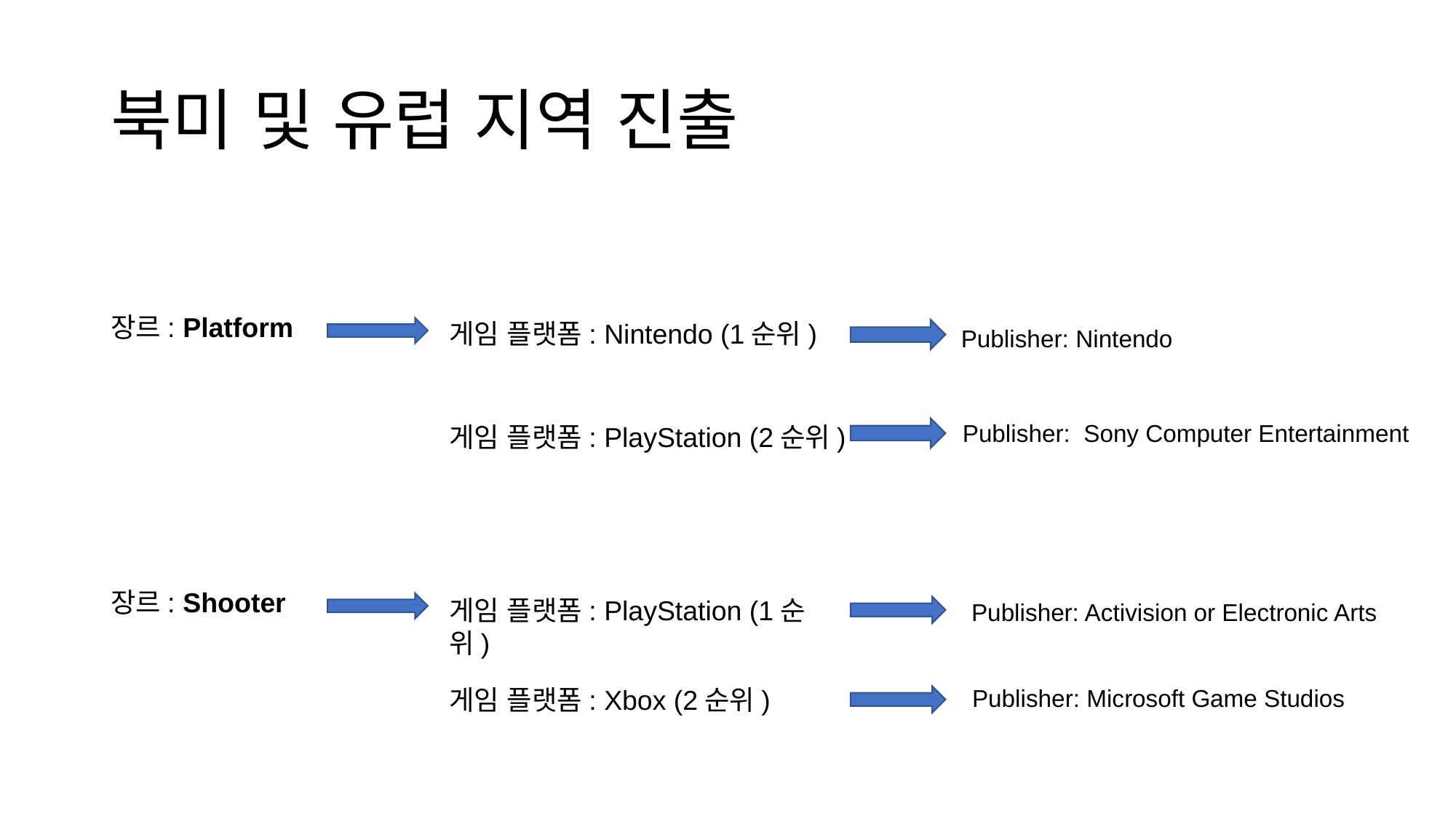

# 북미 및 유럽 지역 진출
장르: Platform
게임 플랫폼: Nintendo (1순위)

Publisher: Nintendo

Publisher:  Sony Computer Entertainment
게임 플랫폼: PlayStation (2순위)

장르: Shooter
게임 플랫폼: PlayStation (1순위)
Publisher: Activision or Electronic Arts

게임 플랫폼: Xbox (2순위)
Publisher: Microsoft Game Studios